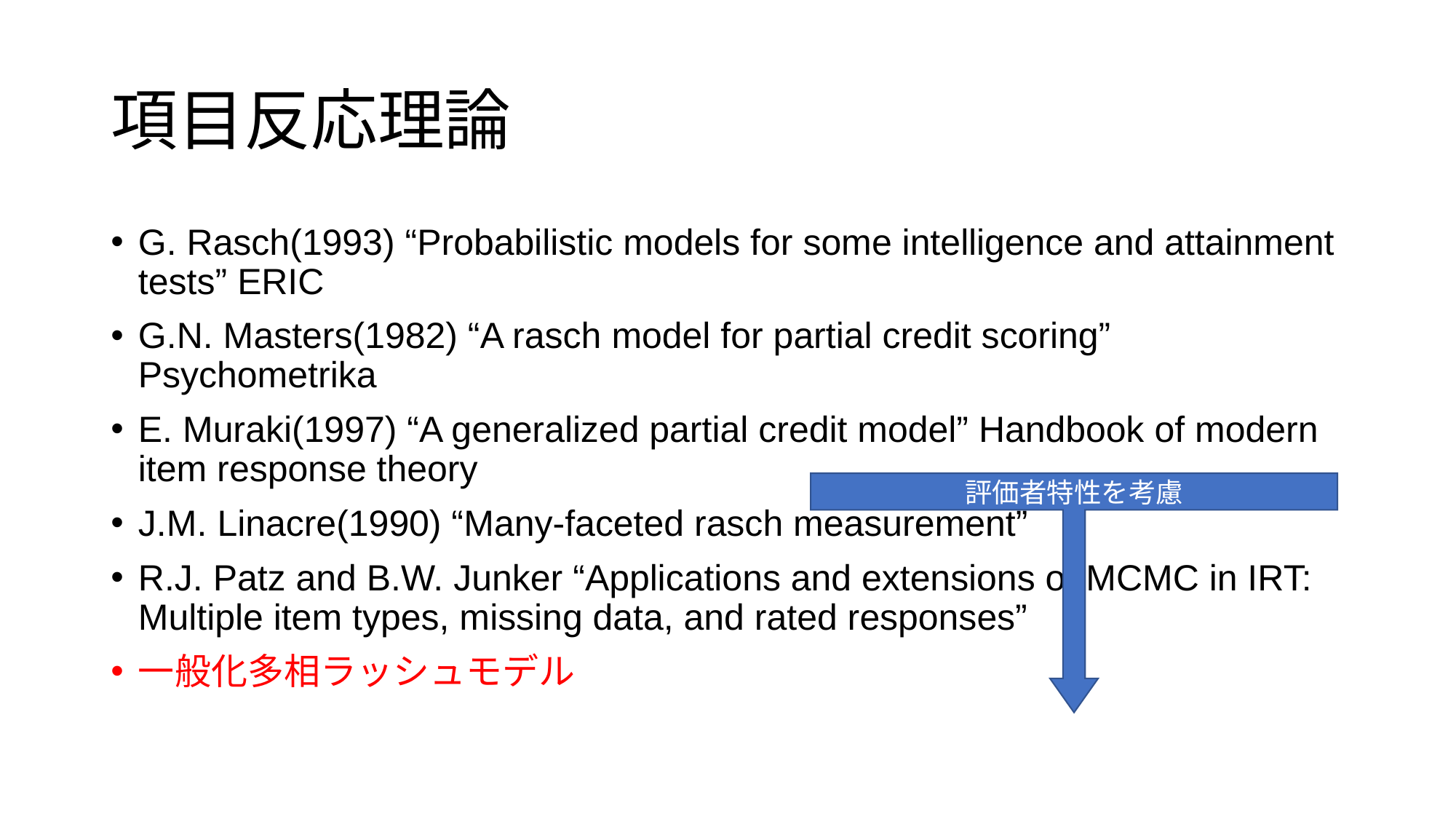

# 項目反応理論
G. Rasch(1993) “Probabilistic models for some intelligence and attainment tests” ERIC
G.N. Masters(1982) “A rasch model for partial credit scoring”  Psychometrika
E. Muraki(1997) “A generalized partial credit model” Handbook of modern item response theory
J.M. Linacre(1990) “Many-faceted rasch measurement”
R.J. Patz and B.W. Junker “Applications and extensions of MCMC in IRT: Multiple item types, missing data, and rated responses”
一般化多相ラッシュモデル
評価者特性を考慮